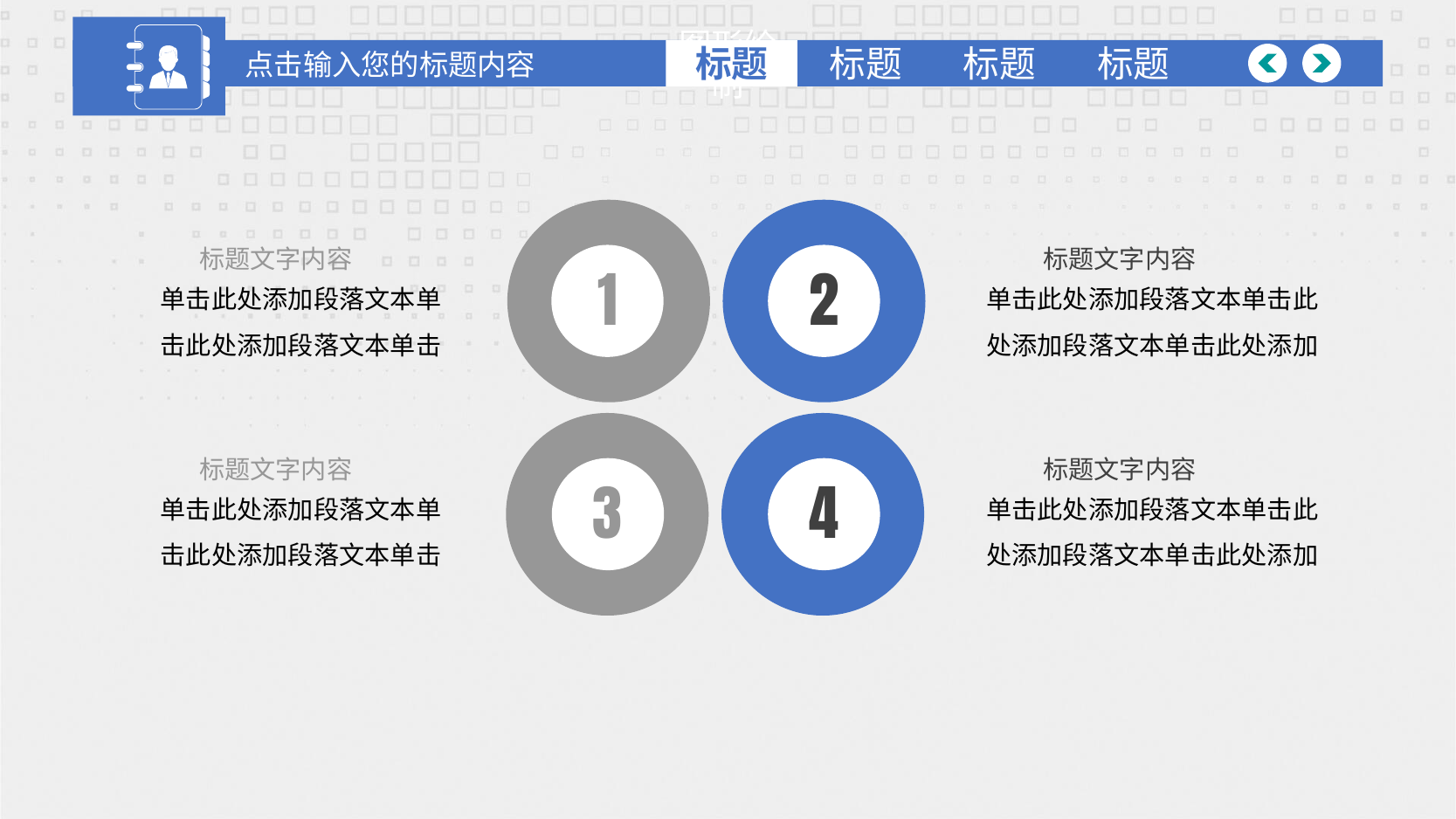

点击输入您的标题内容

图形绘制
标题
标题
标题
标题

1

标题文字内容
单击此处添加段落文本单击此处添加段落文本单击
标题文字内容
单击此处添加段落文本单击此处添加段落文本单击
标题文字内容
单击此处添加段落文本单击此处添加段落文本单击此处添加
标题文字内容
单击此处添加段落文本单击此处添加段落文本单击此处添加
2

3

4